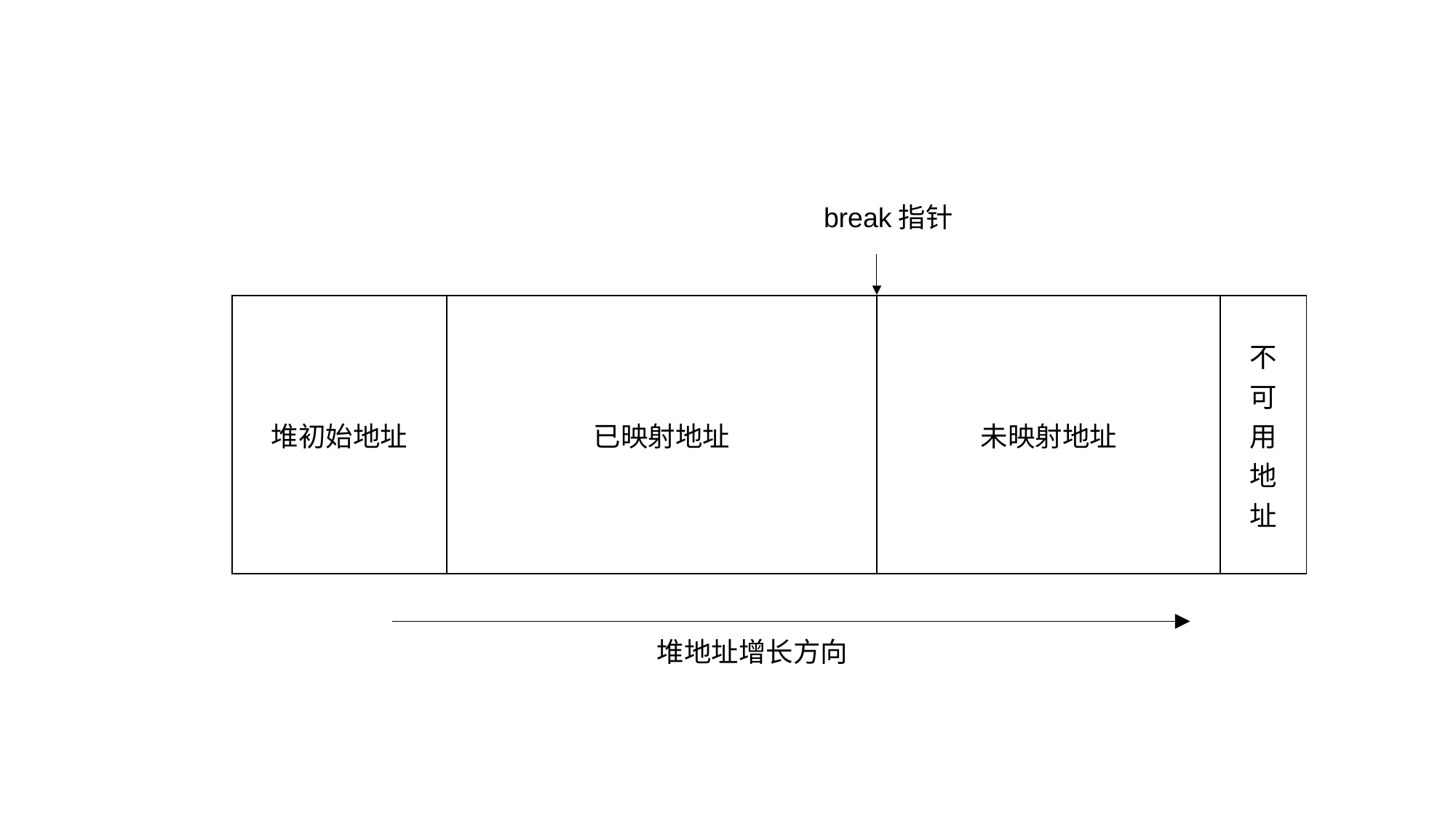

break指针
| 堆初始地址 | 已映射地址 | 未映射地址 | 不 可 用 地 址 |
| --- | --- | --- | --- |
堆地址增长方向